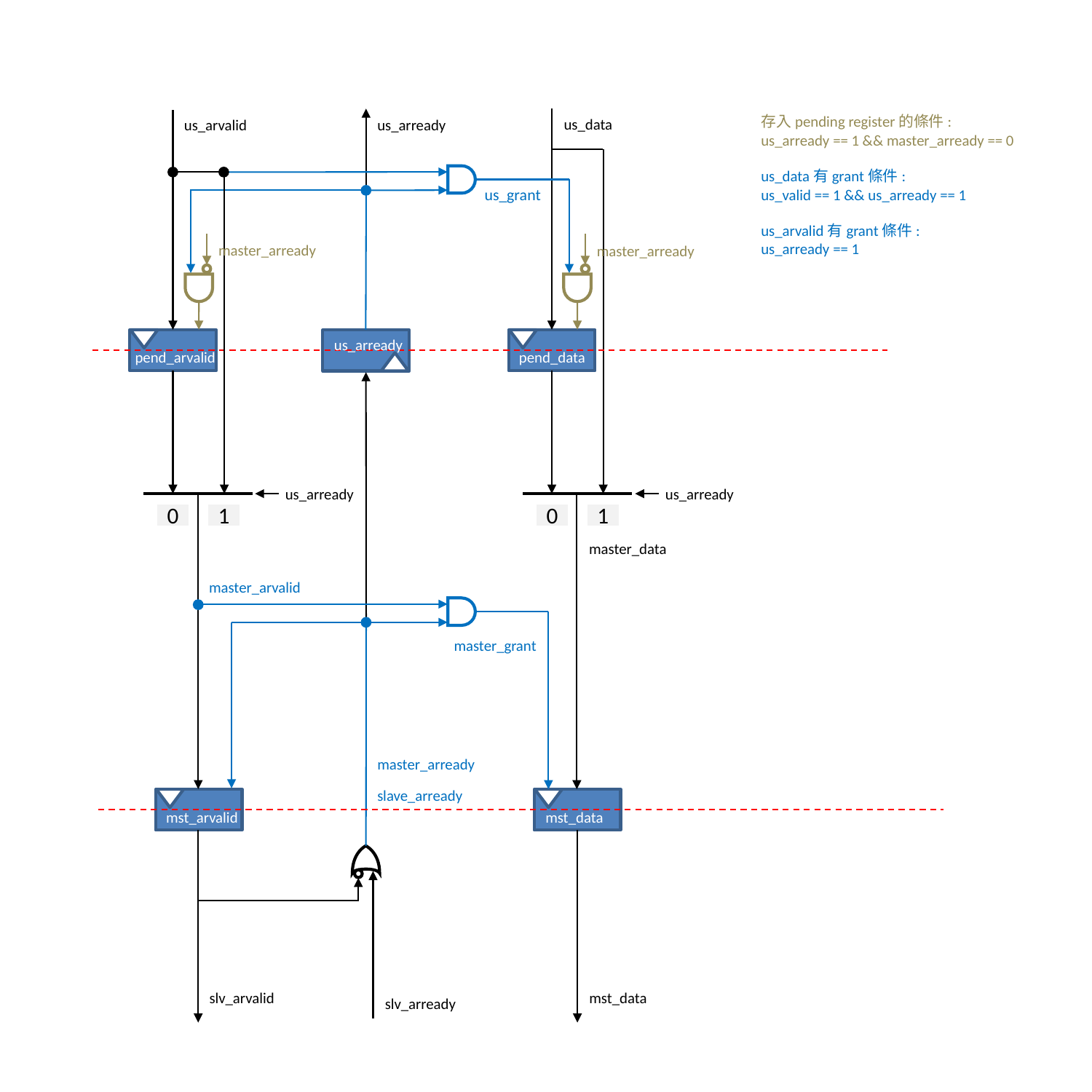

存入pending register的條件:
us_arready == 1 && master_arready == 0

us_data有grant條件:
us_valid == 1 && us_arready == 1

us_arvalid有grant條件:
us_arready == 1
us_data
us_arvalid
us_arready

us_grant

master_arready
master_arready

us_arready

pend_arvalid
pend_data
us_arready
us_arready
0
1
0
1
master_data
master_arvalid

master_grant
master_arready
slave_arready

mst_arvalid
mst_data

slv_arvalid
mst_data
slv_arready